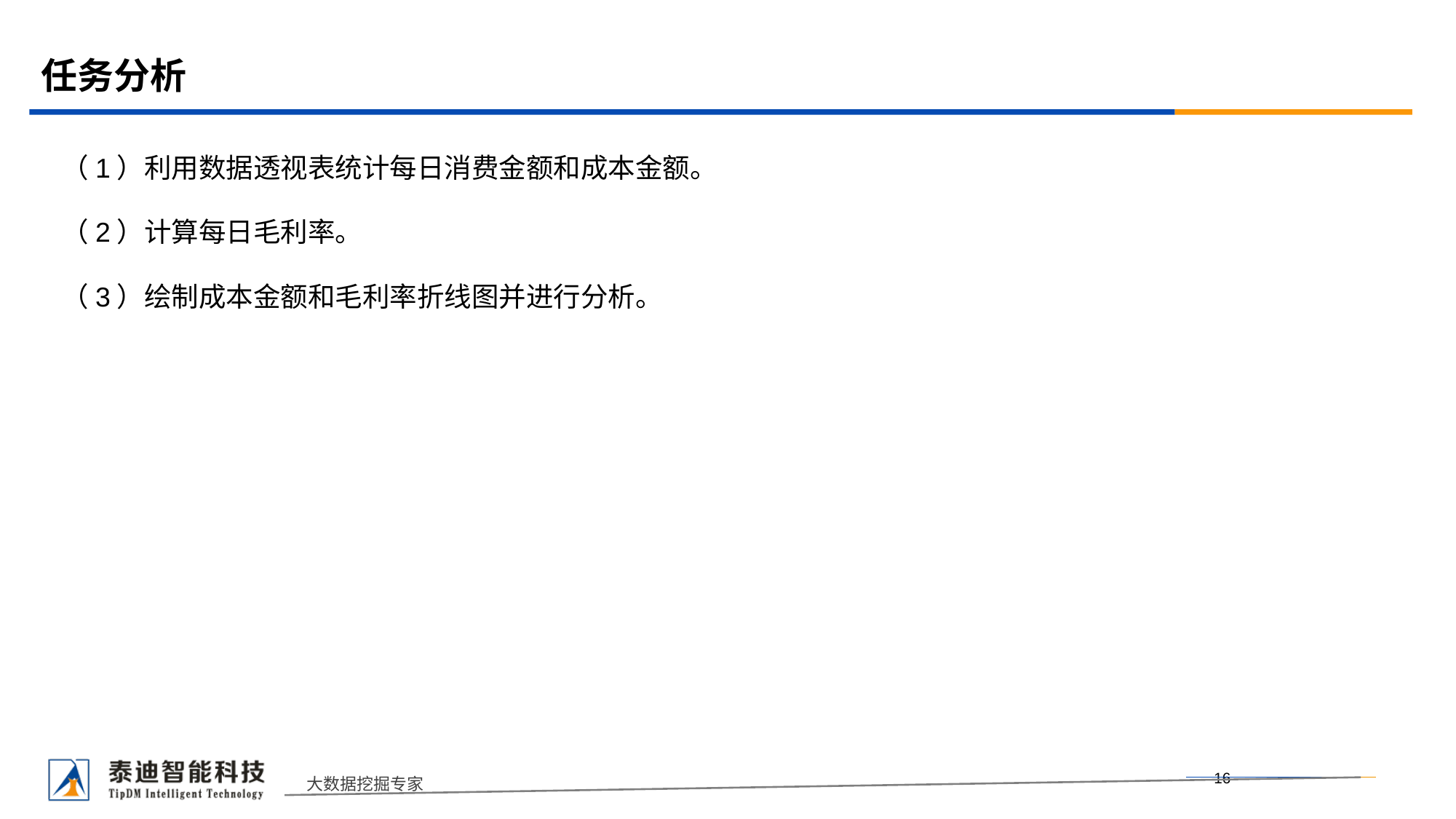

# 任务分析
（1）利用数据透视表统计每日消费金额和成本金额。
（2）计算每日毛利率。
（3）绘制成本金额和毛利率折线图并进行分析。